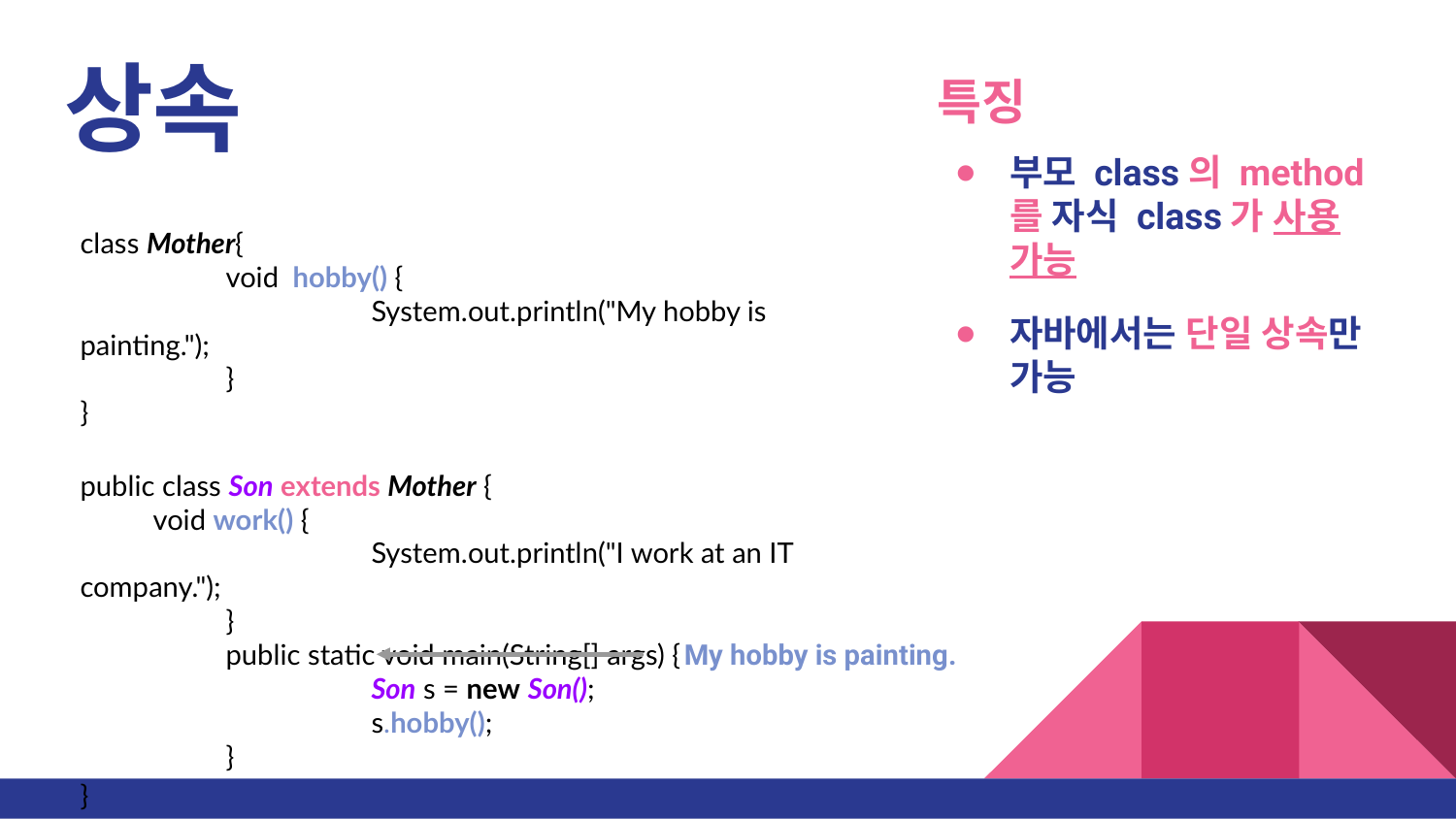

# 상속
특징
부모 class의 method를 자식 class가 사용 가능
자바에서는 단일 상속만 가능
class Mother{
	void  hobby() {
		System.out.println("My hobby is painting.");
	}
}

public class Son extends Mother {
void work() {
		System.out.println("I work at an IT company.");
	}
	public static void main(String[] args) {
		Son s = new Son();
		s.hobby();
	}
}
My hobby is painting.